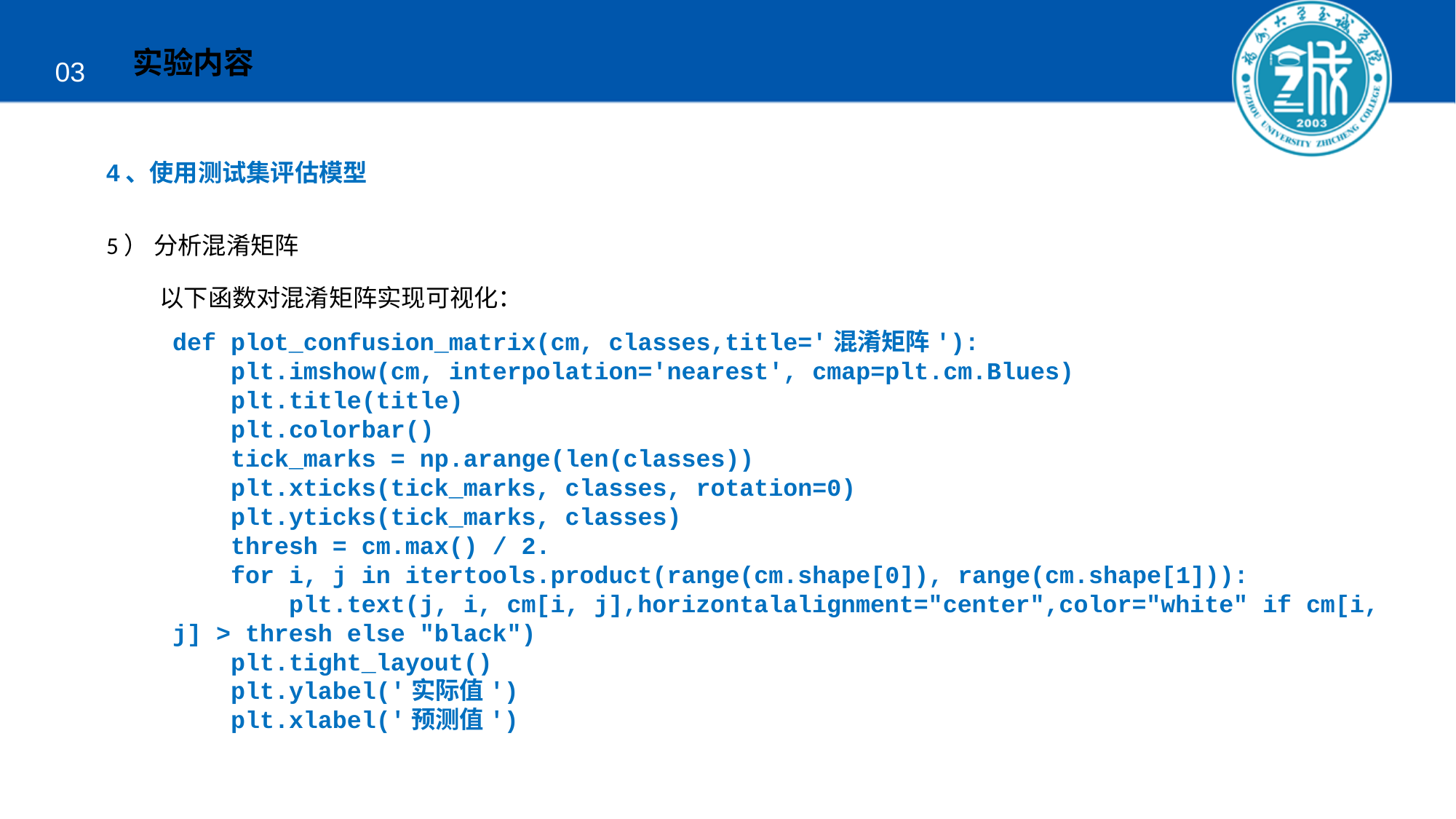

实验内容
03
4、使用测试集评估模型
5） 分析混淆矩阵
以下函数对混淆矩阵实现可视化：
def plot_confusion_matrix(cm, classes,title='混淆矩阵'):
    plt.imshow(cm, interpolation='nearest', cmap=plt.cm.Blues)
    plt.title(title)
    plt.colorbar()
    tick_marks = np.arange(len(classes))
    plt.xticks(tick_marks, classes, rotation=0)
    plt.yticks(tick_marks, classes)
    thresh = cm.max() / 2.
    for i, j in itertools.product(range(cm.shape[0]), range(cm.shape[1])):
        plt.text(j, i, cm[i, j],horizontalalignment="center",color="white" if cm[i, j] > thresh else "black")
    plt.tight_layout()
    plt.ylabel('实际值')
    plt.xlabel('预测值')